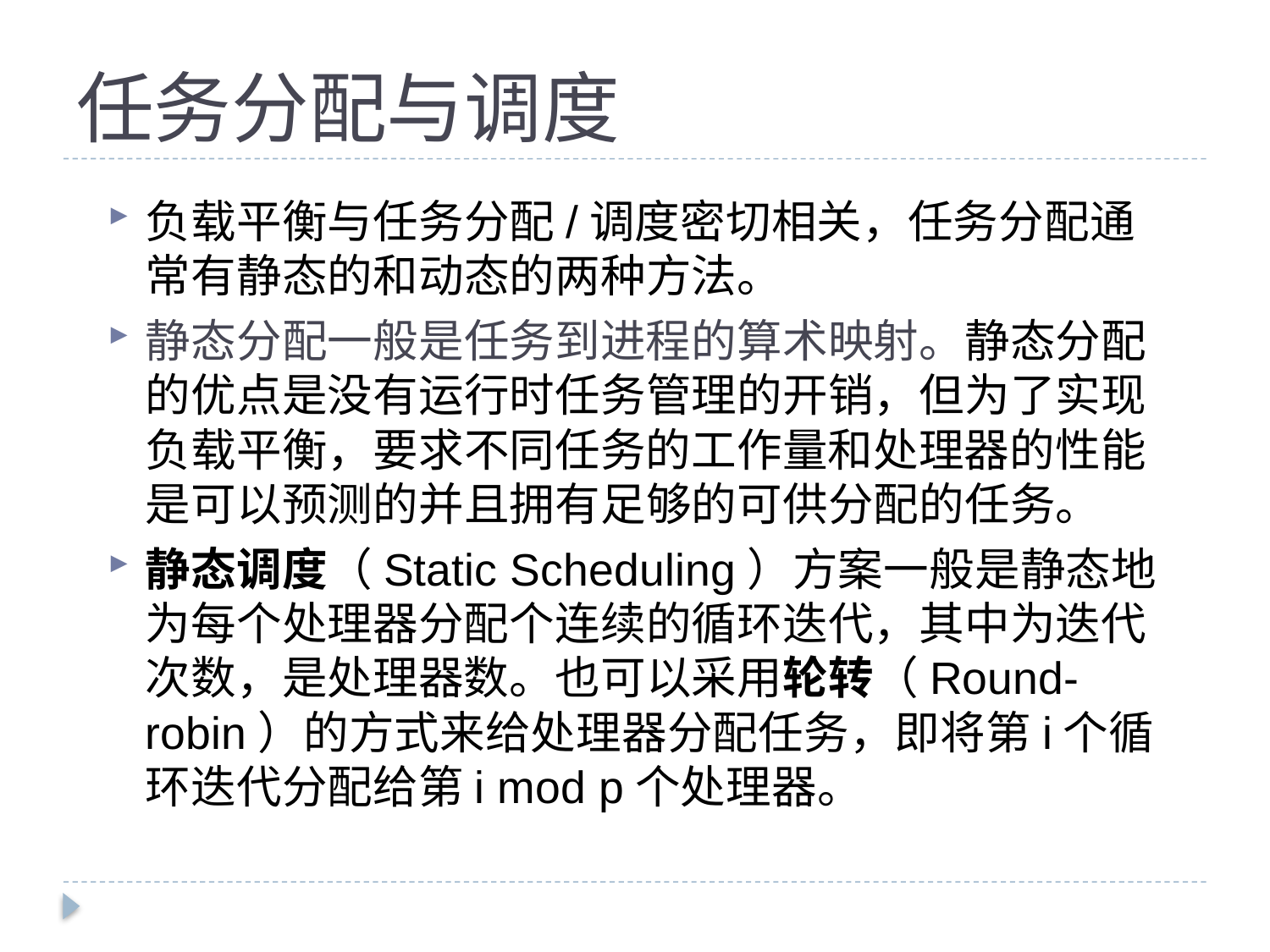

# 任务分配与调度
负载平衡与任务分配/调度密切相关，任务分配通常有静态的和动态的两种方法。
静态分配一般是任务到进程的算术映射。静态分配的优点是没有运行时任务管理的开销，但为了实现负载平衡，要求不同任务的工作量和处理器的性能是可以预测的并且拥有足够的可供分配的任务。
静态调度（Static Scheduling）方案一般是静态地为每个处理器分配个连续的循环迭代，其中为迭代次数，是处理器数。也可以采用轮转（Round-robin）的方式来给处理器分配任务，即将第i个循环迭代分配给第i mod p个处理器。